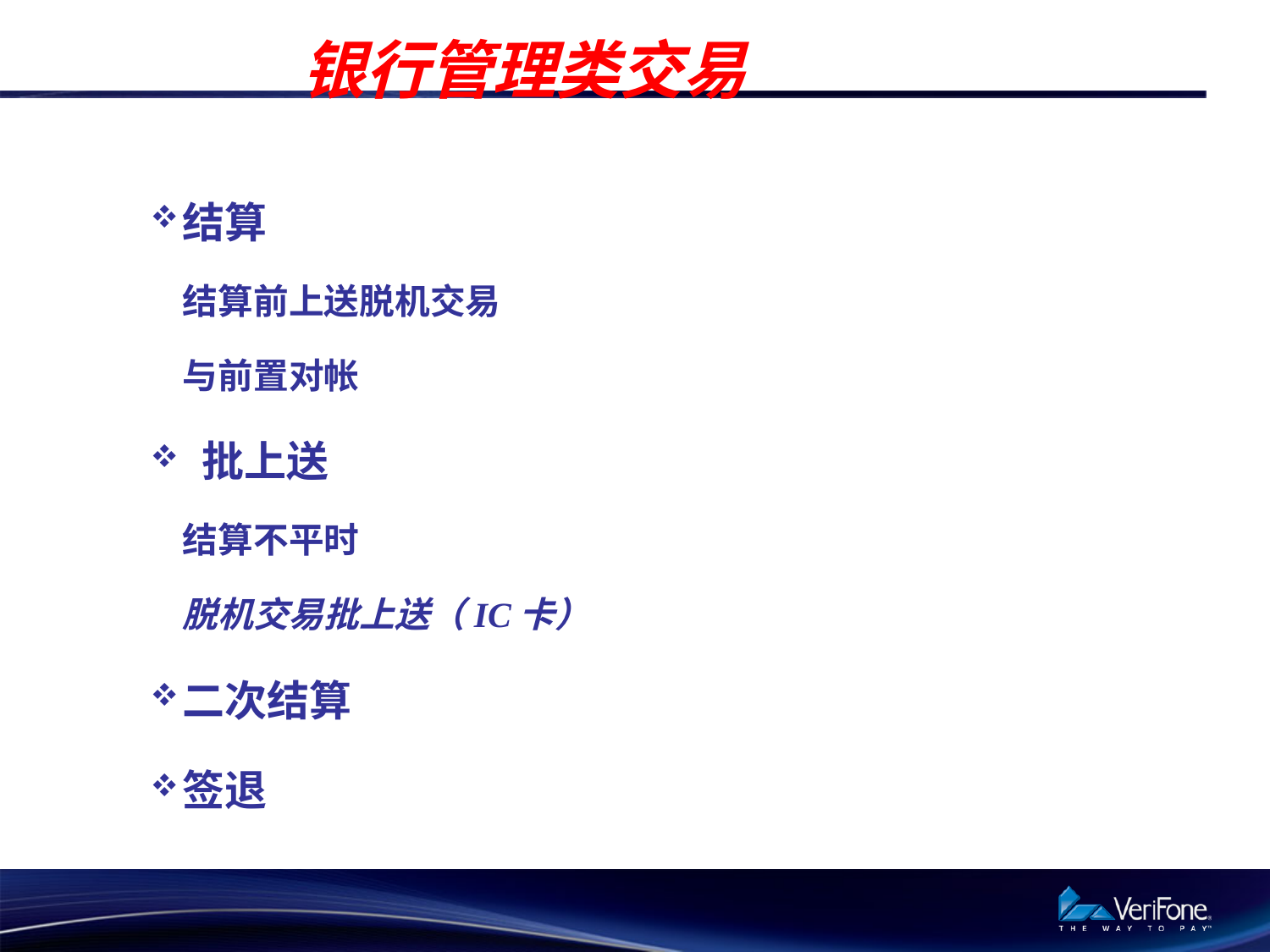

# 银行管理类交易
结算
	结算前上送脱机交易
	与前置对帐
 批上送
	结算不平时
	脱机交易批上送（IC卡）
二次结算
签退